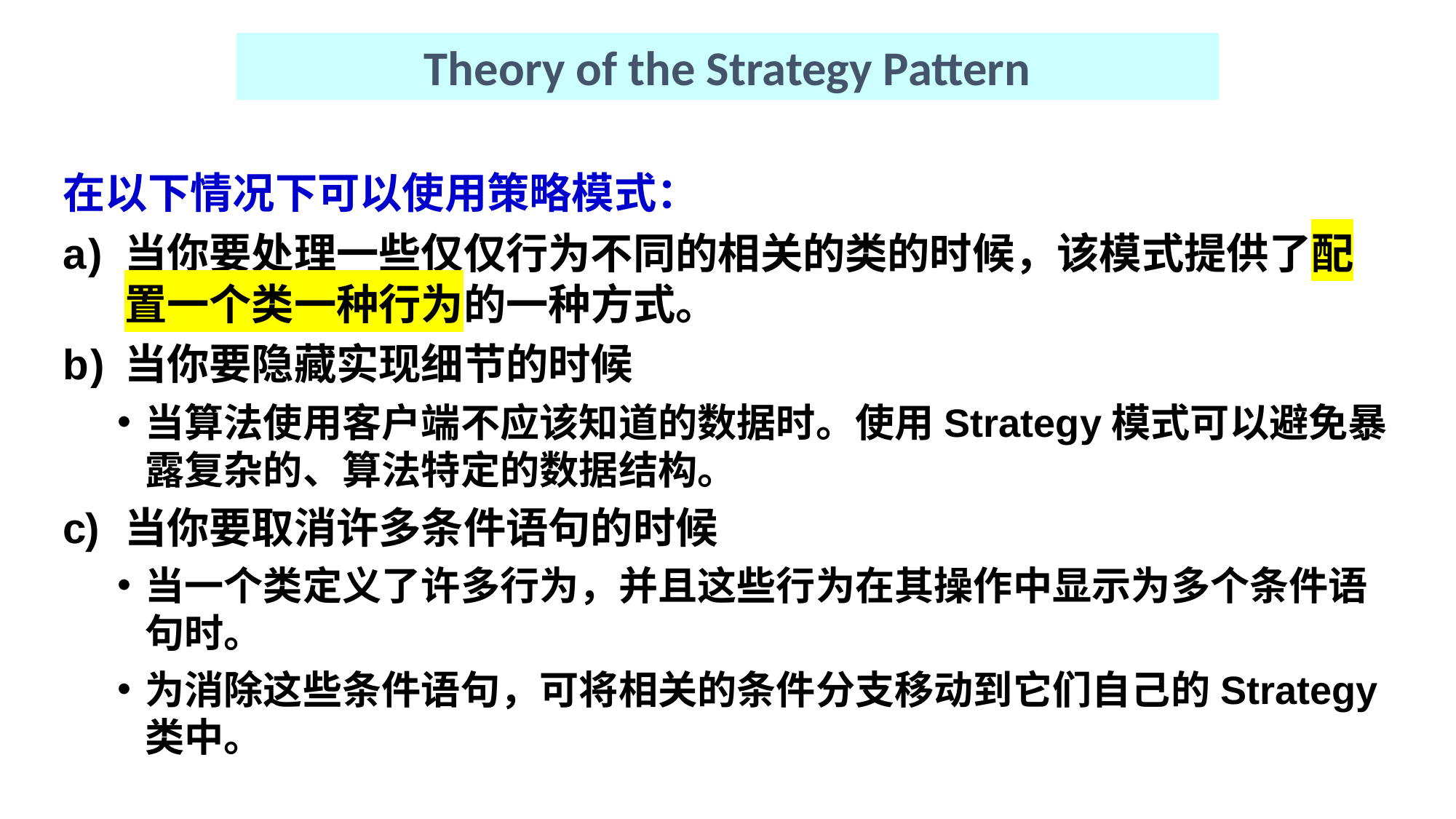

Theory of the Strategy Pattern
在以下情况下可以使用策略模式：
当你要处理一些仅仅行为不同的相关的类的时候，该模式提供了配置一个类一种行为的一种方式。
当你要隐藏实现细节的时候
当算法使用客户端不应该知道的数据时。使用Strategy模式可以避免暴露复杂的、算法特定的数据结构。
当你要取消许多条件语句的时候
当一个类定义了许多行为，并且这些行为在其操作中显示为多个条件语句时。
为消除这些条件语句，可将相关的条件分支移动到它们自己的Strategy类中。